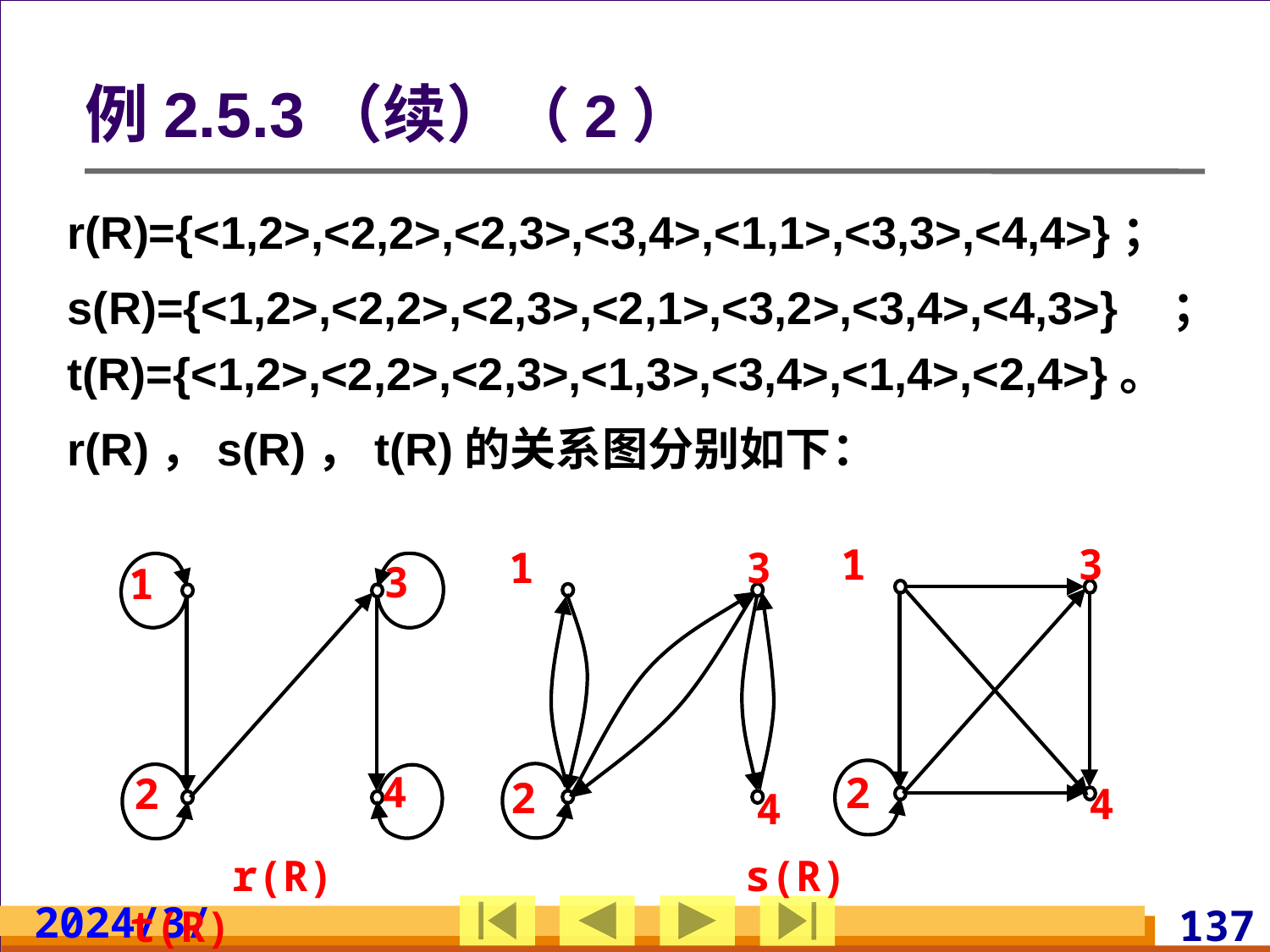

# 例2.5.3（续）（2）
r(R)={<1,2>,<2,2>,<2,3>,<3,4>,<1,1>,<3,3>,<4,4>}；
s(R)={<1,2>,<2,2>,<2,3>,<2,1>,<3,2>,<3,4>,<4,3>}；t(R)={<1,2>,<2,2>,<2,3>,<1,3>,<3,4>,<1,4>,<2,4>}。
r(R)，s(R)，t(R)的关系图分别如下：
1
3
1
3

3
1

4
2
2
2
4
4

    r(R)                s(R)          t(R)
2024/3/10